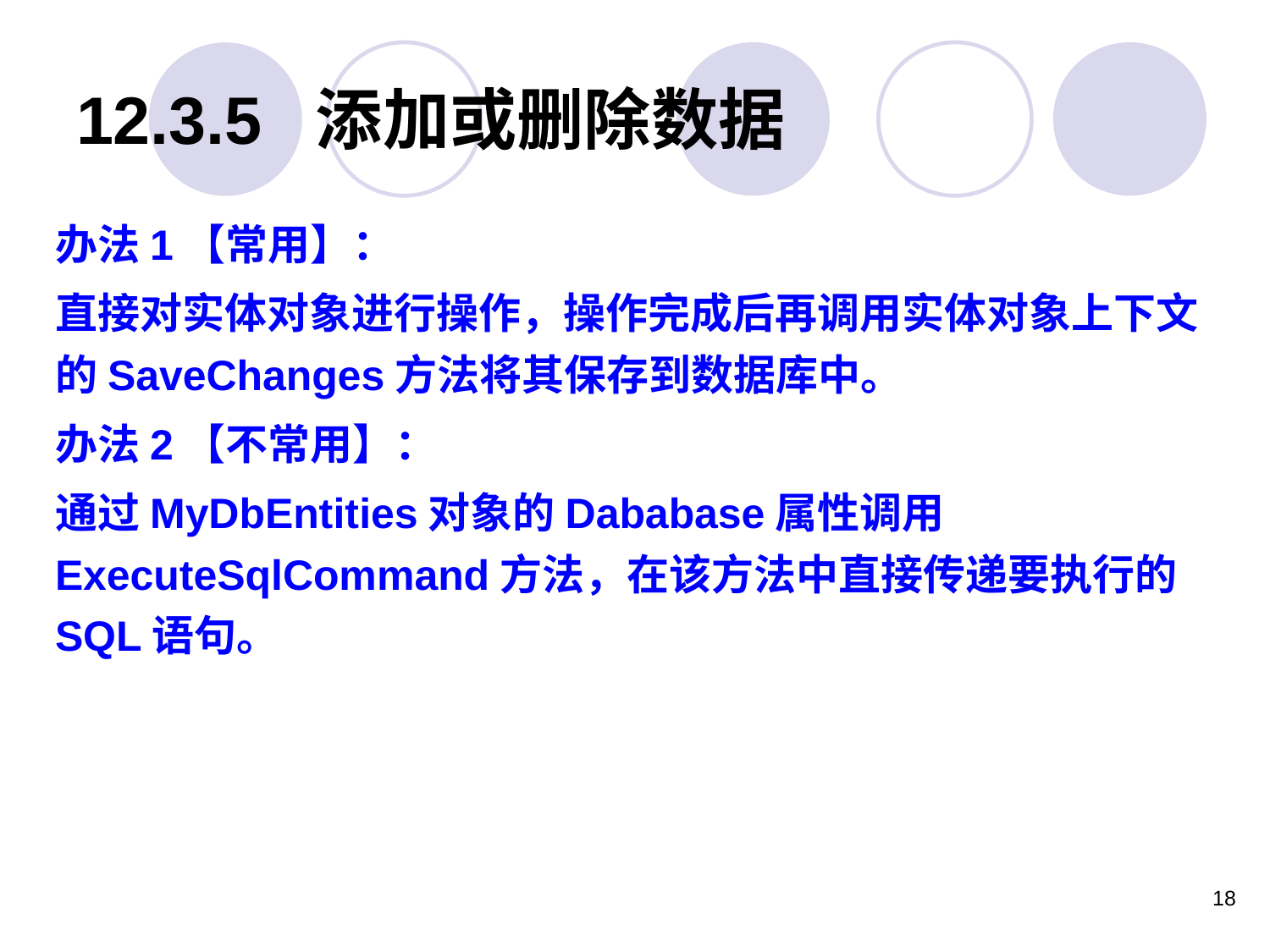

# 12.3.5  添加或删除数据
办法1【常用】：
直接对实体对象进行操作，操作完成后再调用实体对象上下文的SaveChanges方法将其保存到数据库中。
办法2【不常用】：
通过MyDbEntities对象的Dababase属性调用ExecuteSqlCommand方法，在该方法中直接传递要执行的SQL语句。
18